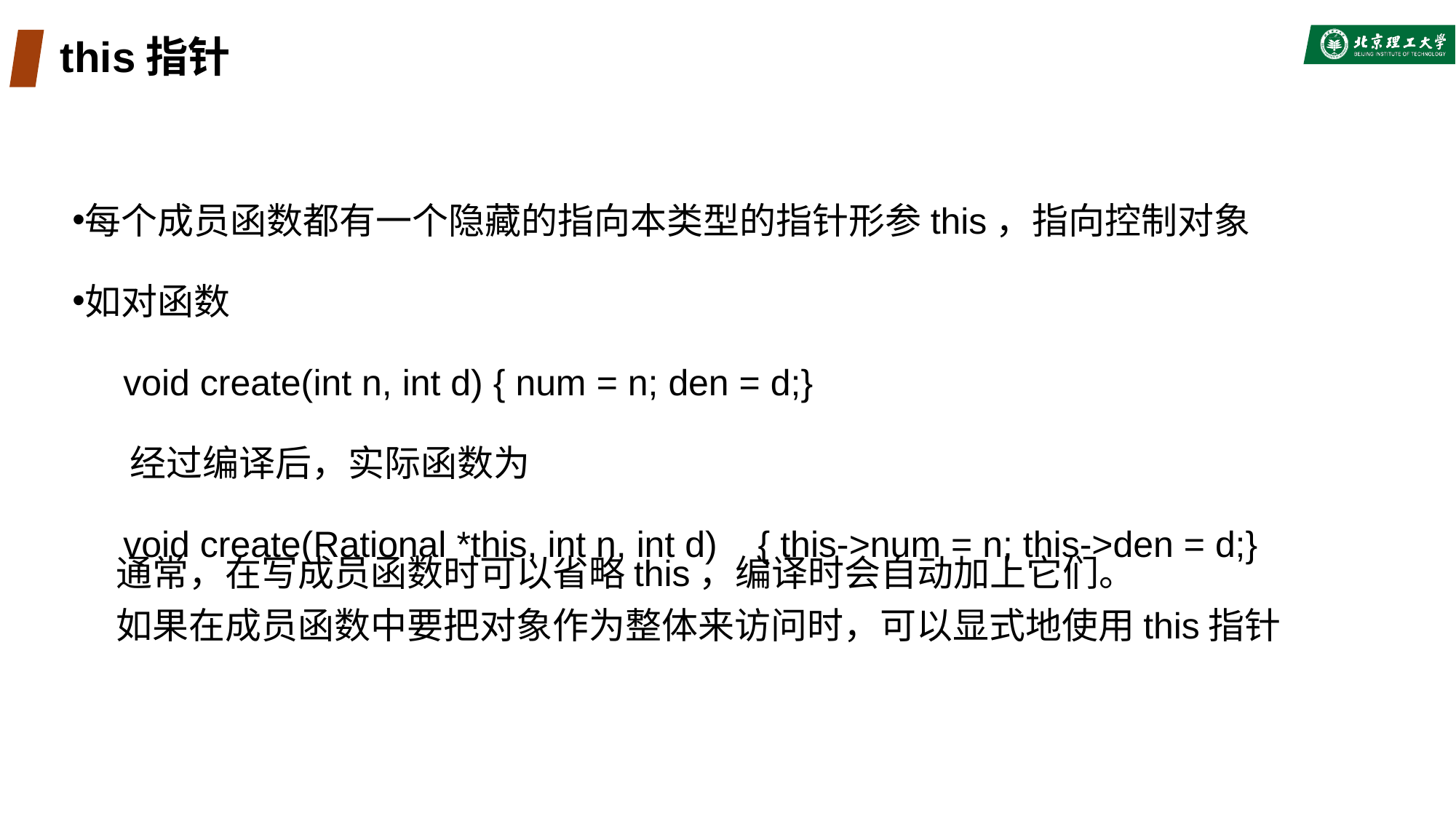

# this指针
每个成员函数都有一个隐藏的指向本类型的指针形参this，指向控制对象
如对函数
     void create(int n, int d) { num = n; den = d;}
      经过编译后，实际函数为
     void create(Rational *this, int n, int d)    { this->num = n; this->den = d;}
通常，在写成员函数时可以省略this，编译时会自动加上它们。
如果在成员函数中要把对象作为整体来访问时，可以显式地使用this指针